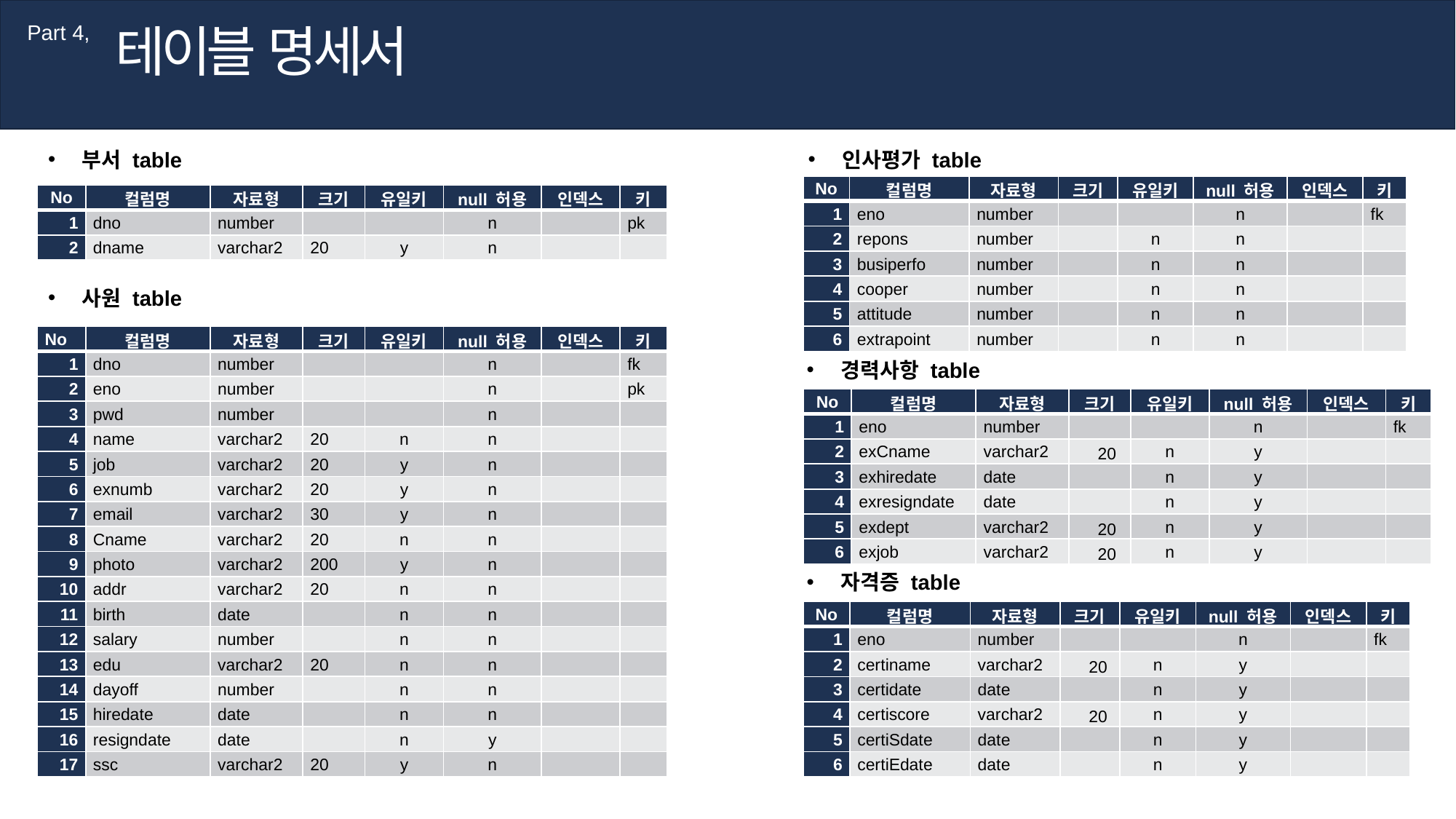

ER 다이어그램
테이블 명세서
Part 3,
Part 4,
부서 table
인사평가 table
| No | 컬럼명 | 자료형 | 크기 | 유일키 | null 허용 | 인덱스 | 키 |
| --- | --- | --- | --- | --- | --- | --- | --- |
| 1 | eno | number |  |  | n |  | fk |
| 2 | repons | number |  | n | n |  |  |
| 3 | busiperfo | number |  | n | n |  |  |
| 4 | cooper | number |  | n | n |  |  |
| 5 | attitude | number |  | n | n |  |  |
| 6 | extrapoint | number |  | n | n |  |  |
| No | 컬럼명 | 자료형 | 크기 | 유일키 | null 허용 | 인덱스 | 키 |
| --- | --- | --- | --- | --- | --- | --- | --- |
| 1 | dno | number |  |  | n |  | pk |
| 2 | dname | varchar2 | 20 | y | n |  |  |
사원 table
| No | 컬럼명 | 자료형 | 크기 | 유일키 | null 허용 | 인덱스 | 키 |
| --- | --- | --- | --- | --- | --- | --- | --- |
| 1 | dno | number |  |  | n |  | fk |
| 2 | eno | number |  |  | n |  | pk |
| 3 | pwd | number |  |  | n |  |  |
| 4 | name | varchar2 | 20 | n | n |  |  |
| 5 | job | varchar2 | 20 | y | n |  |  |
| 6 | exnumb | varchar2 | 20 | y | n |  |  |
| 7 | email | varchar2 | 30 | y | n |  |  |
| 8 | Cname | varchar2 | 20 | n | n |  |  |
| 9 | photo | varchar2 | 200 | y | n |  |  |
| 10 | addr | varchar2 | 20 | n | n |  |  |
| 11 | birth | date |  | n | n |  |  |
| 12 | salary | number |  | n | n |  |  |
| 13 | edu | varchar2 | 20 | n | n |  |  |
| 14 | dayoff | number |  | n | n |  |  |
| 15 | hiredate | date |  | n | n |  |  |
| 16 | resigndate | date |  | n | y |  |  |
| 17 | ssc | varchar2 | 20 | y | n |  |  |
경력사항 table
| No | 컬럼명 | 자료형 | 크기 | 유일키 | null 허용 | 인덱스 | 키 |
| --- | --- | --- | --- | --- | --- | --- | --- |
| 1 | eno | number |  |  | n |  | fk |
| 2 | exCname | varchar2 | 20 | n | y |  |  |
| 3 | exhiredate | date |  | n | y |  |  |
| 4 | exresigndate | date |  | n | y |  |  |
| 5 | exdept | varchar2 | 20 | n | y |  |  |
| 6 | exjob | varchar2 | 20 | n | y |  |  |
자격증 table
| No | 컬럼명 | 자료형 | 크기 | 유일키 | null 허용 | 인덱스 | 키 |
| --- | --- | --- | --- | --- | --- | --- | --- |
| 1 | eno | number |  |  | n |  | fk |
| 2 | certiname | varchar2 | 20 | n | y |  |  |
| 3 | certidate | date |  | n | y |  |  |
| 4 | certiscore | varchar2 | 20 | n | y |  |  |
| 5 | certiSdate | date |  | n | y |  |  |
| 6 | certiEdate | date |  | n | y |  |  |